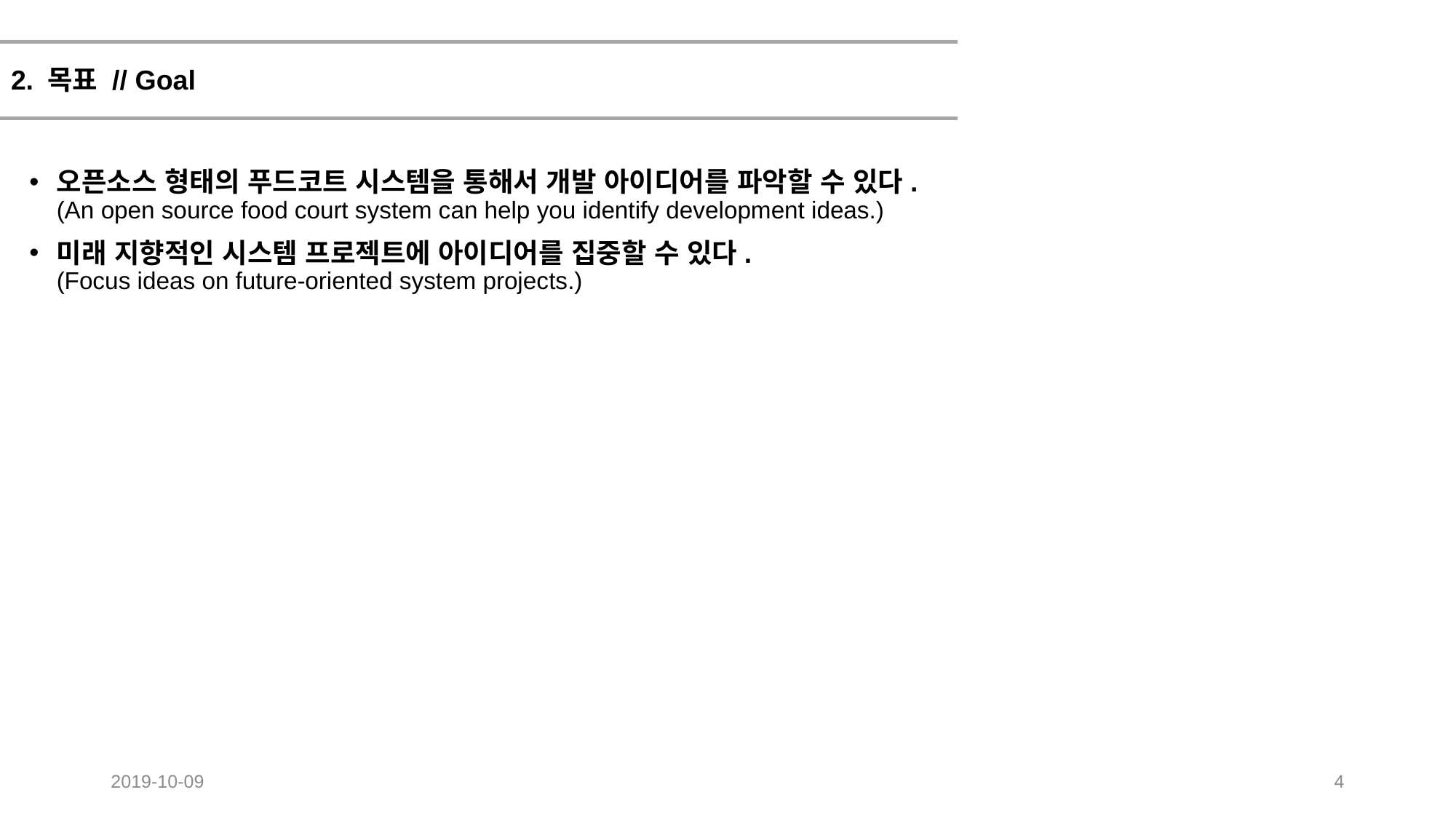

# 2. 목표 // Goal
오픈소스 형태의 푸드코트 시스템을 통해서 개발 아이디어를 파악할 수 있다.
(An open source food court system can help you identify development ideas.)
미래 지향적인 시스템 프로젝트에 아이디어를 집중할 수 있다.
(Focus ideas on future-oriented system projects.)
2019-10-09
4